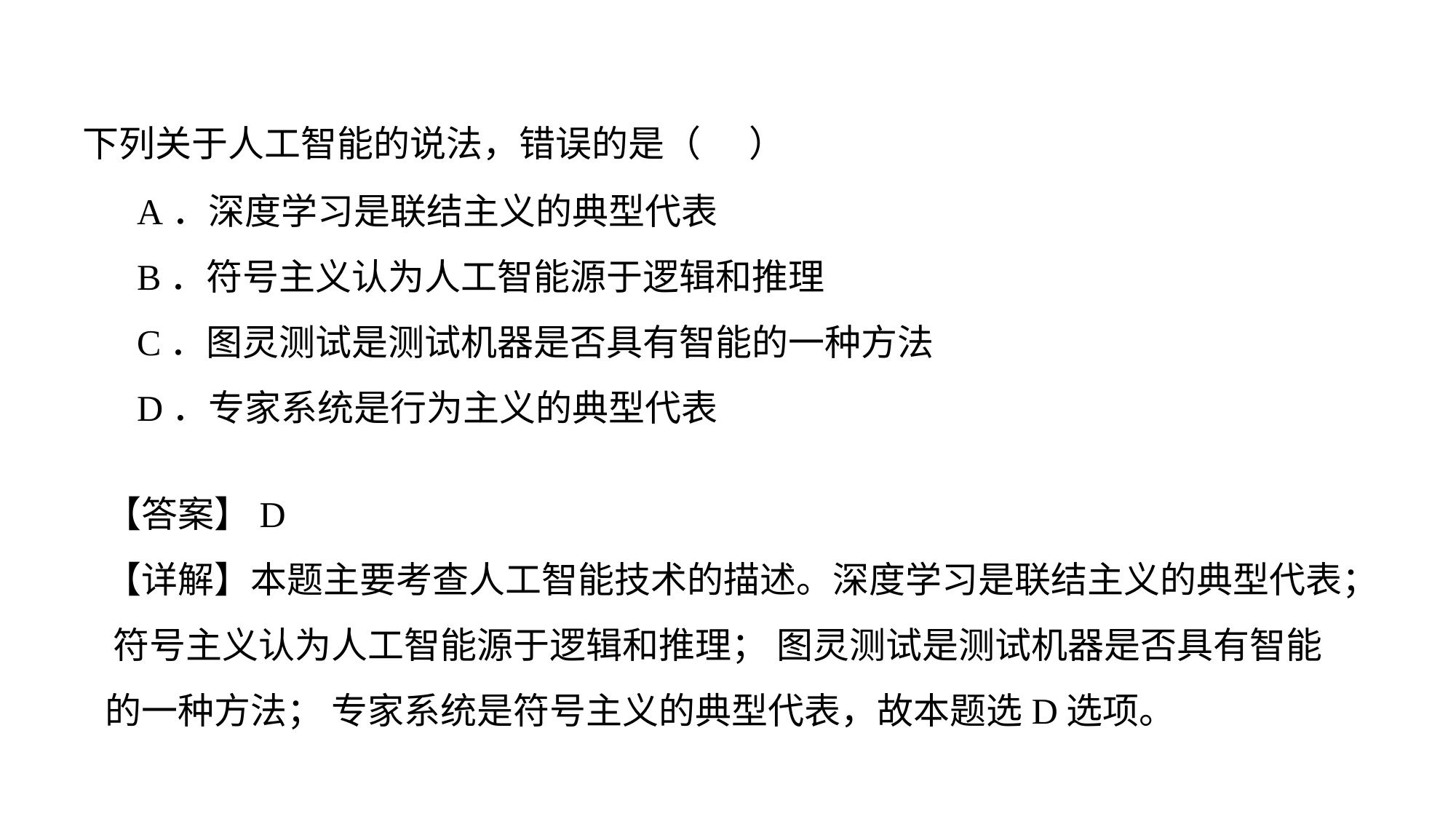

下列关于人工智能的说法，错误的是（    ）
A．深度学习是联结主义的典型代表
B．符号主义认为人工智能源于逻辑和推理
C．图灵测试是测试机器是否具有智能的一种方法
D．专家系统是行为主义的典型代表
【答案】D
【详解】本题主要考查人工智能技术的描述。深度学习是联结主义的典型代表； 符号主义认为人工智能源于逻辑和推理； 图灵测试是测试机器是否具有智能的一种方法； 专家系统是符号主义的典型代表，故本题选D选项。